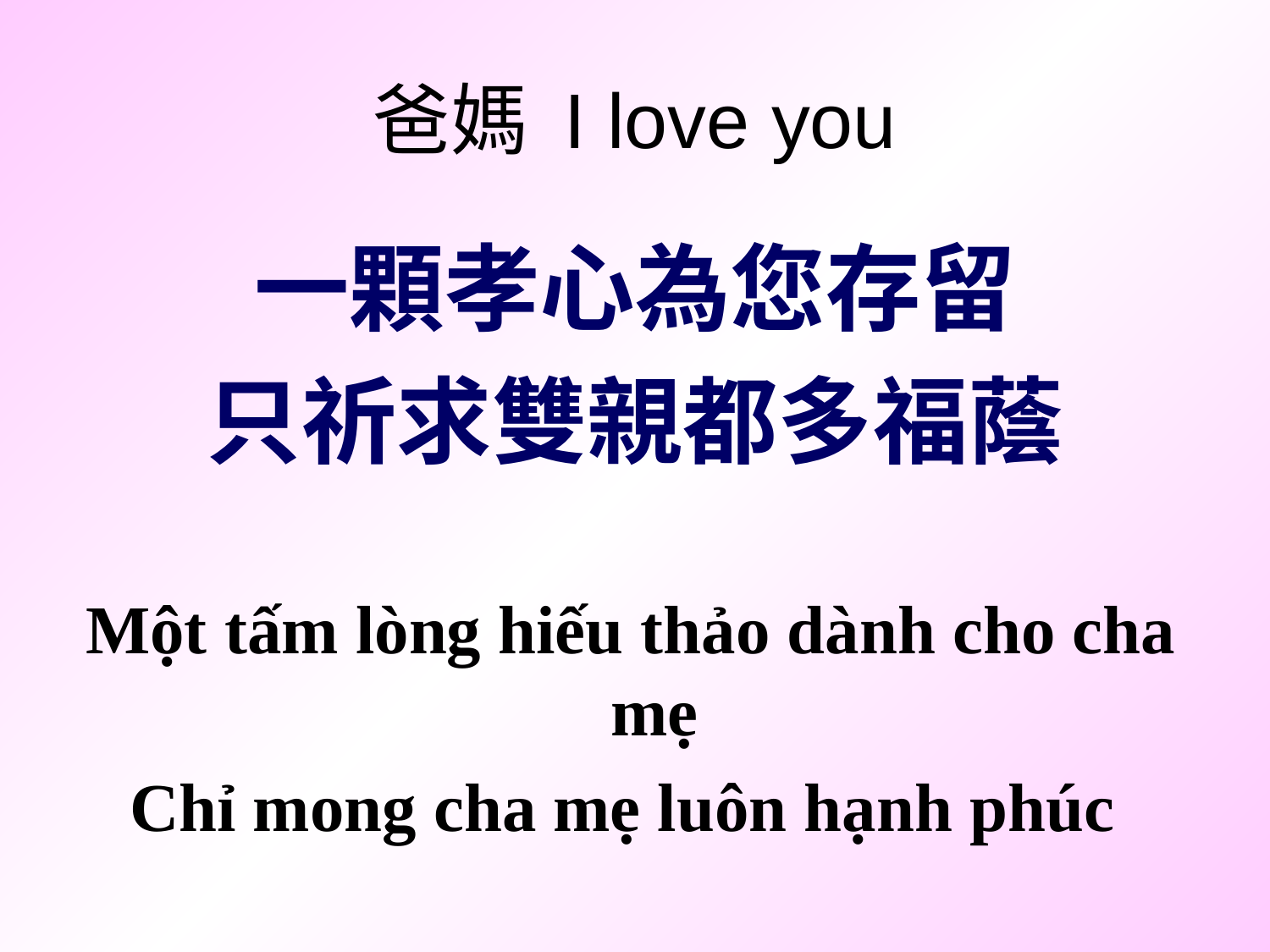

# 爸媽 I love you
一顆孝心為您存留
只祈求雙親都多福蔭

Một tấm lòng hiếu thảo dành cho cha mẹ
Chỉ mong cha mẹ luôn hạnh phúc